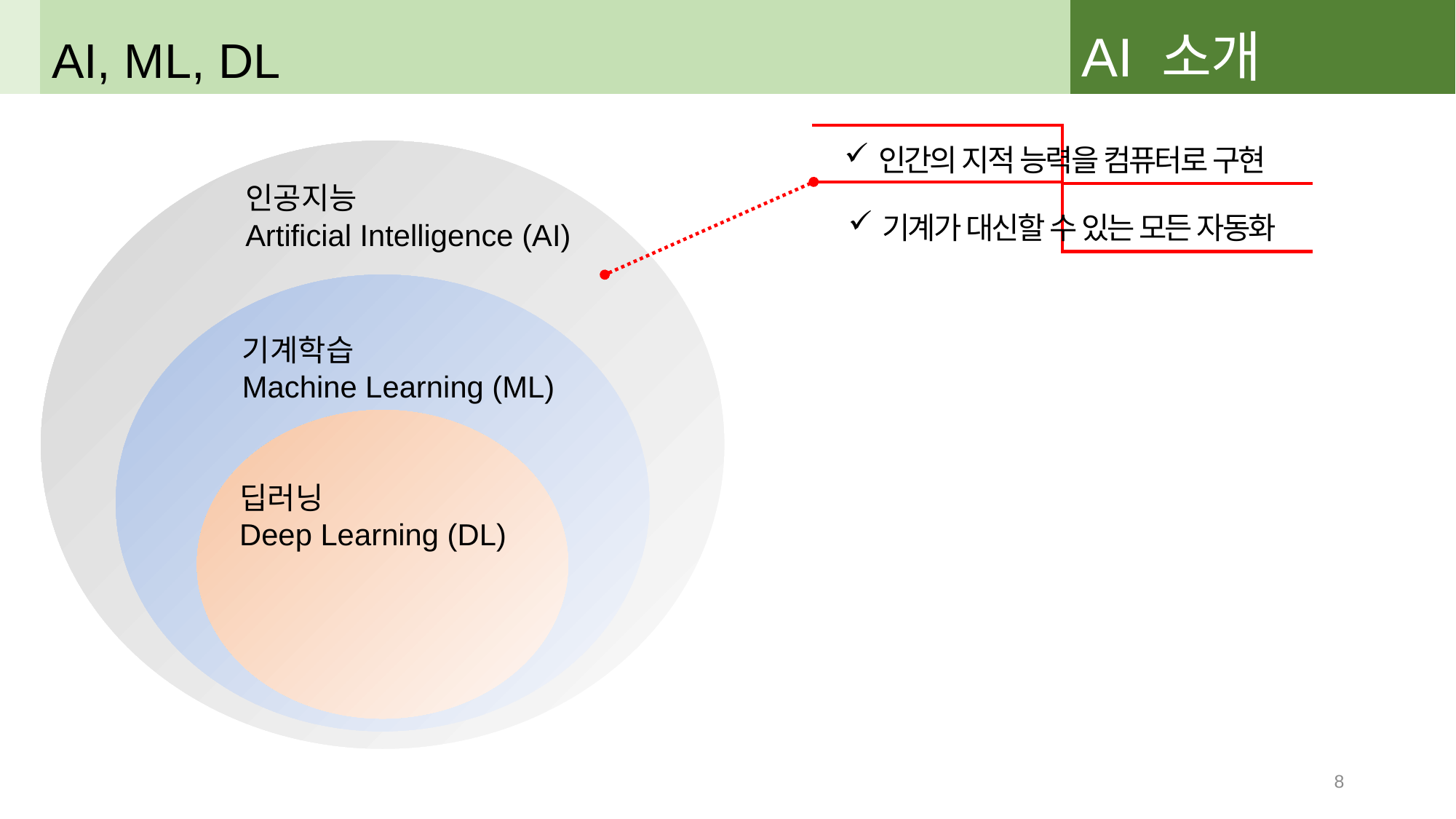

AI, ML, DL
AI 소개
인간의 지적 능력을 컴퓨터로 구현

인공지능
Artificial Intelligence (AI)
기계가 대신할 수 있는 모든 자동화

기계학습
Machine Learning (ML)

딥러닝
Deep Learning (DL)
8